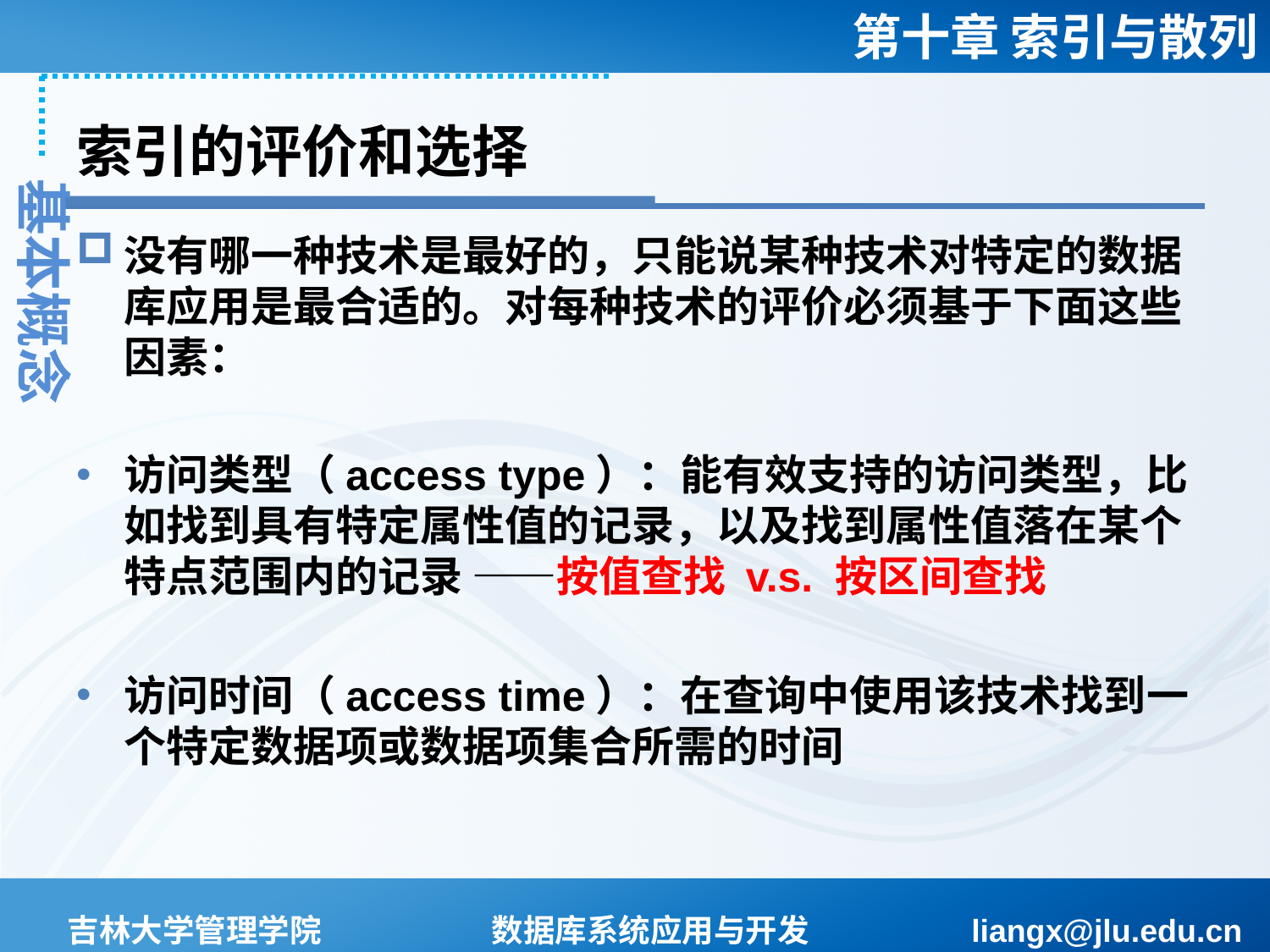

# 索引的评价和选择
基本概念
没有哪一种技术是最好的，只能说某种技术对特定的数据库应用是最合适的。对每种技术的评价必须基于下面这些因素：

访问类型（access type）：能有效支持的访问类型，比如找到具有特定属性值的记录，以及找到属性值落在某个特点范围内的记录 ——按值查找 v.s. 按区间查找

访问时间（access time）：在查询中使用该技术找到一个特定数据项或数据项集合所需的时间